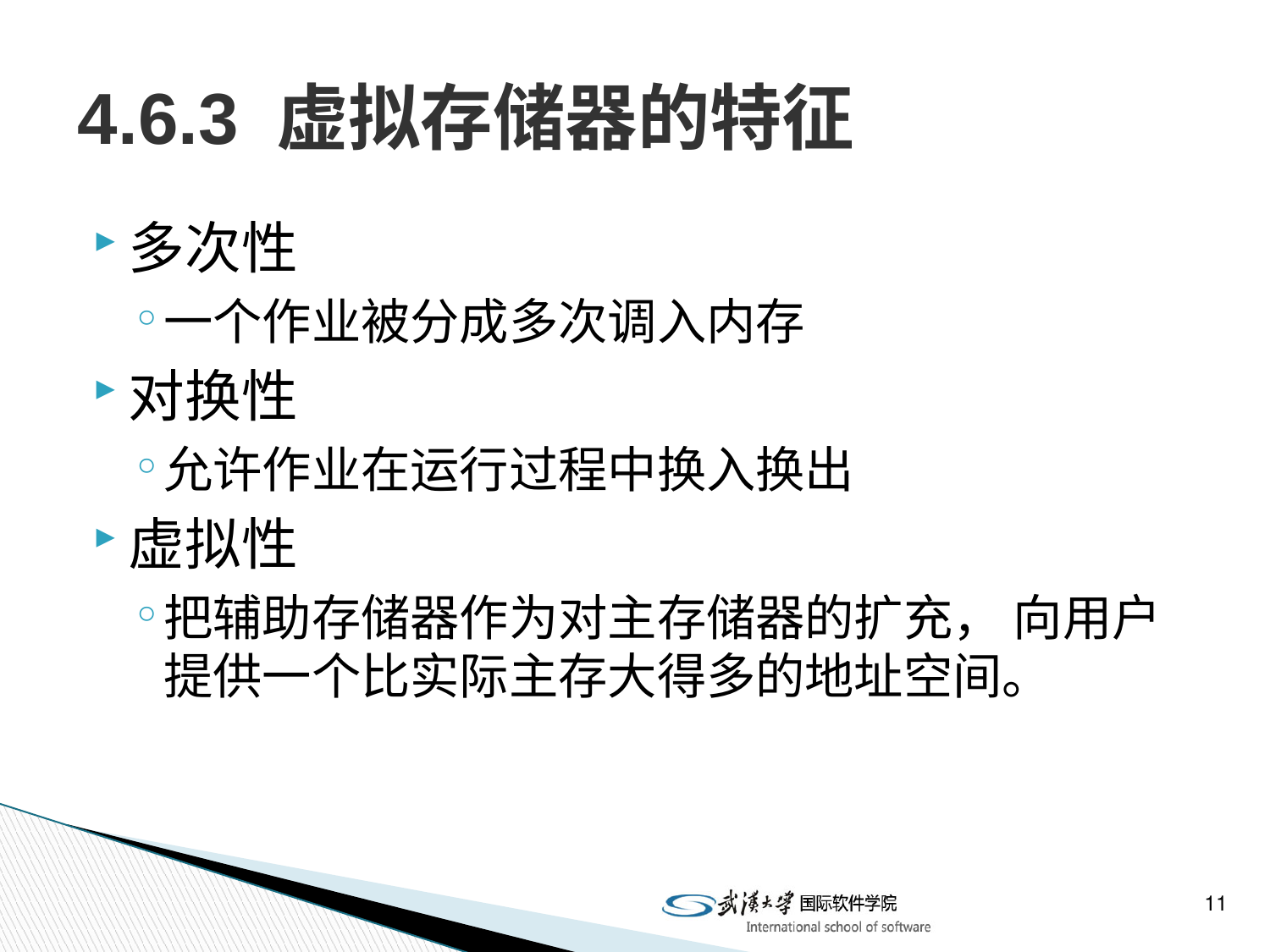

# 4.6.3 虚拟存储器的特征
多次性
一个作业被分成多次调入内存
对换性
允许作业在运行过程中换入换出
虚拟性
把辅助存储器作为对主存储器的扩充， 向用户提供一个比实际主存大得多的地址空间。